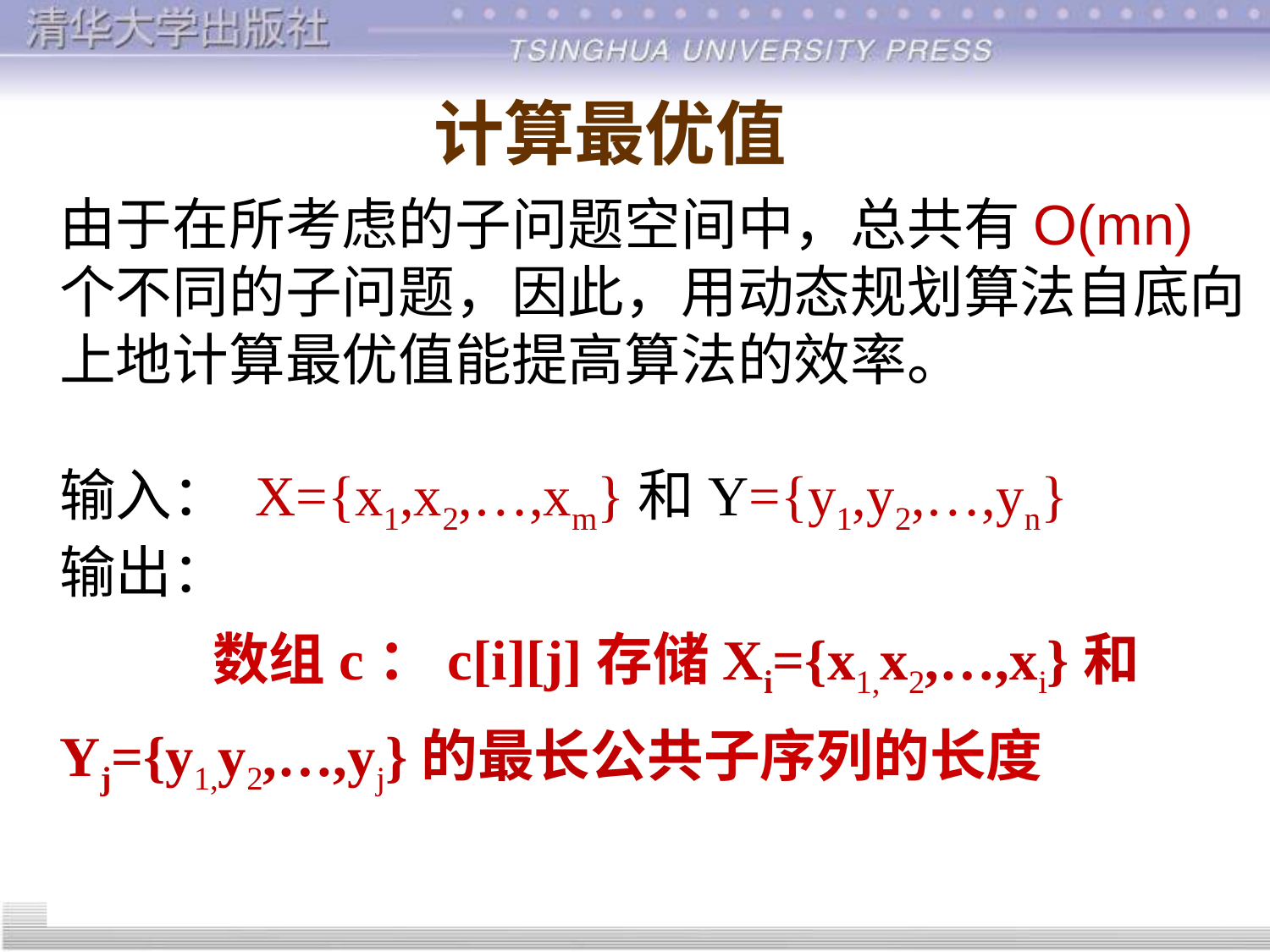

计算最优值
由于在所考虑的子问题空间中，总共有O(mn)个不同的子问题，因此，用动态规划算法自底向上地计算最优值能提高算法的效率。

输入： X={x1,x2,…,xm}和Y={y1,y2,…,yn}
输出：
           数组c：c[i][j]存储Xi={x1,x2,…,xi}和Yj={y1,y2,…,yj}的最长公共子序列的长度

49